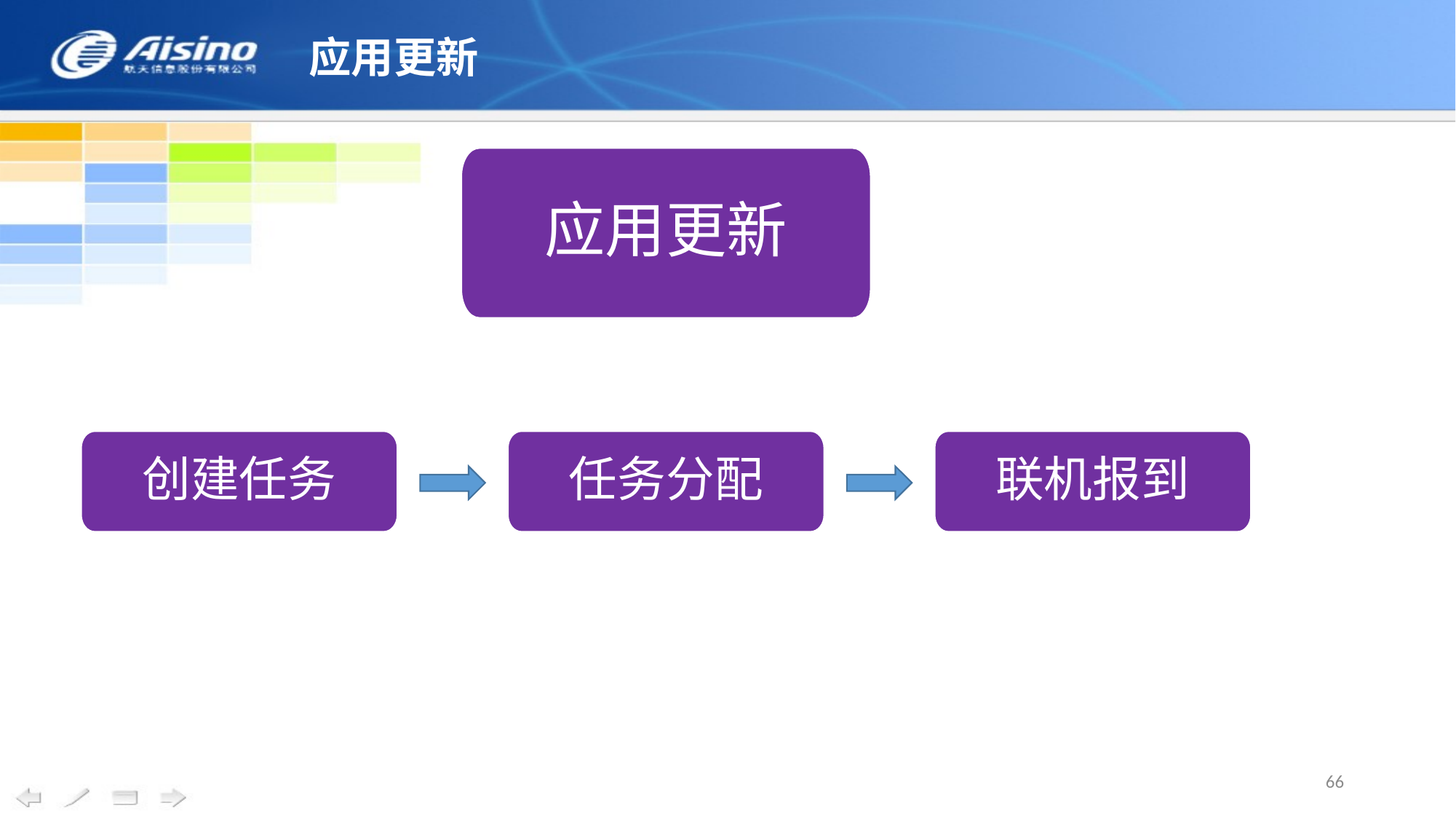

# 应用更新
应用更新
创建任务
任务分配
联机报到

66